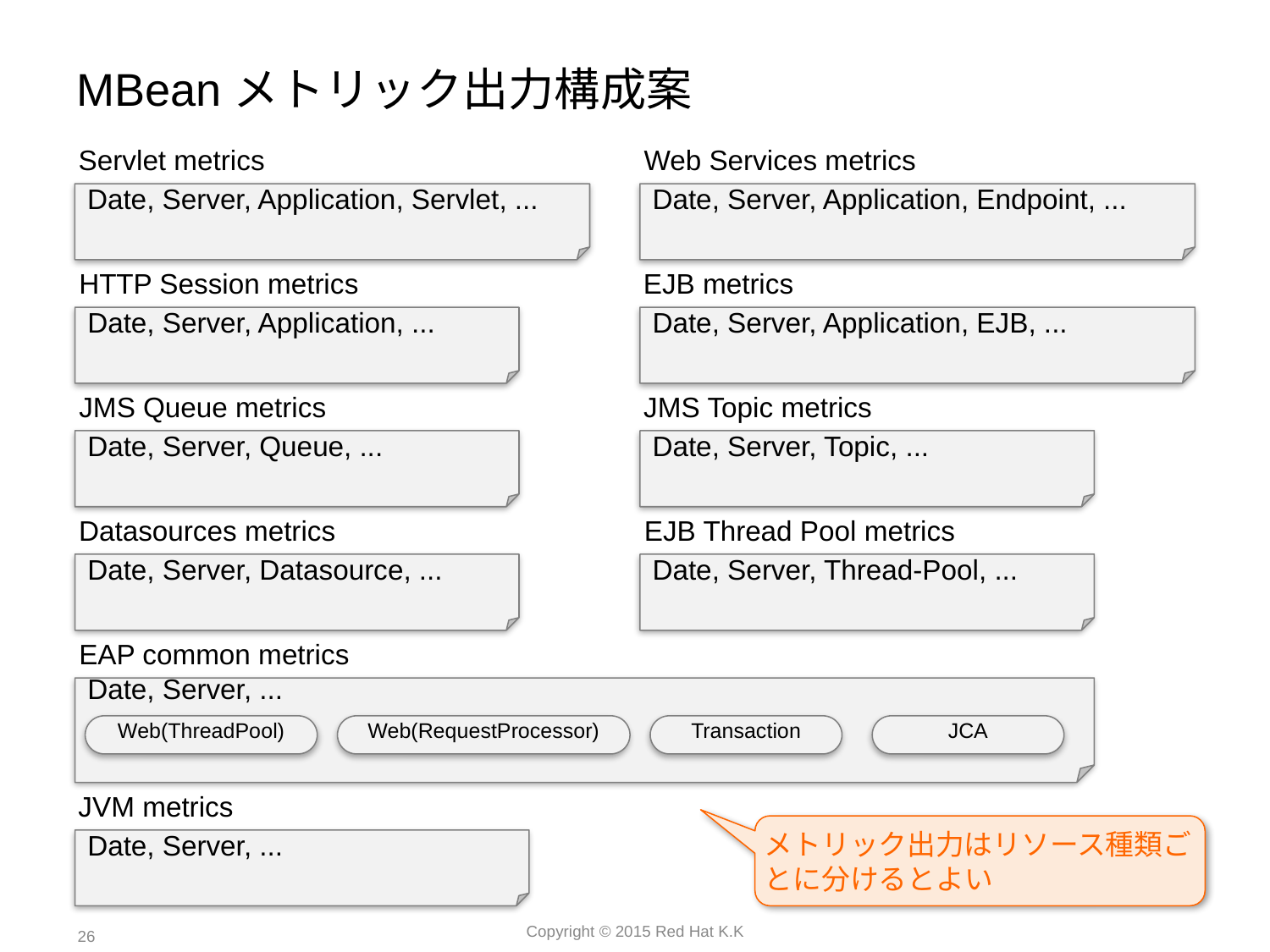

# MBeanメトリック出力構成案
Servlet metrics
Web Services metrics
Date, Server, Application, Servlet, ...

Date, Server, Application, Endpoint, ...

HTTP Session metrics
EJB metrics
Date, Server, Application, ...

Date, Server, Application, EJB, ...

JMS Queue metrics
JMS Topic metrics
Date, Server, Queue, ...

Date, Server, Topic, ...

Datasources metrics
EJB Thread Pool metrics
Date, Server, Datasource, ...

Date, Server, Thread-Pool, ...

EAP common metrics
Date, Server, ...

Web(ThreadPool)
Web(RequestProcessor)
Transaction
JCA
JVM metrics
Date, Server, ...

メトリック出力はリソース種類ごとに分けるとよい
26
Copyright © 2015 Red Hat K.K